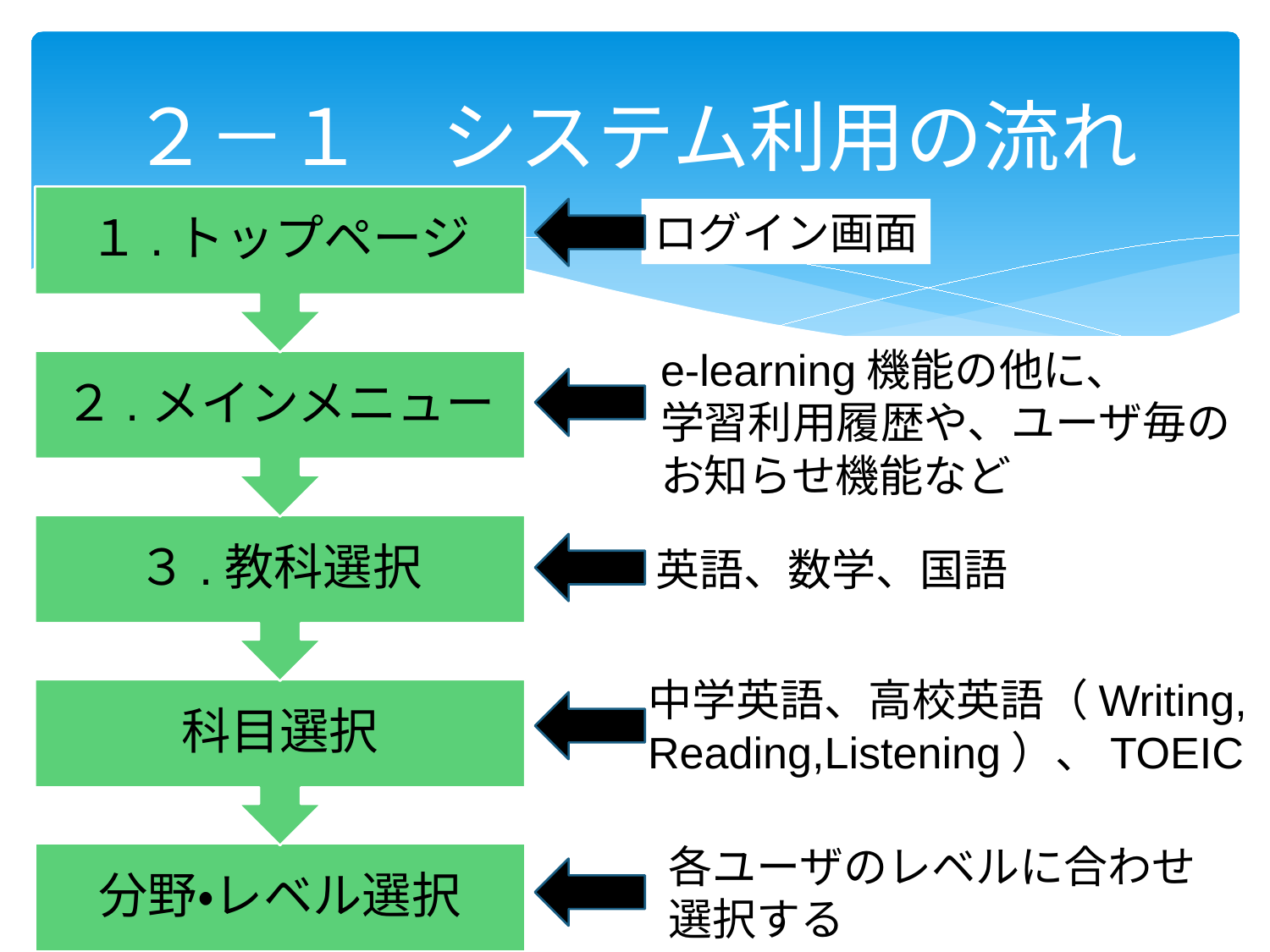

# ２－１　システム利用の流れ
分野・レベル選択
科目選択
３.教科選択
２.メインメニュー
１.トップページ

ログイン画面
e-learning機能の他に、
学習利用履歴や、ユーザ毎の
お知らせ機能など

英語、数学、国語
中学英語、高校英語（Writing,
Reading,Listening）、TOEIC

各ユーザのレベルに合わせ
選択する